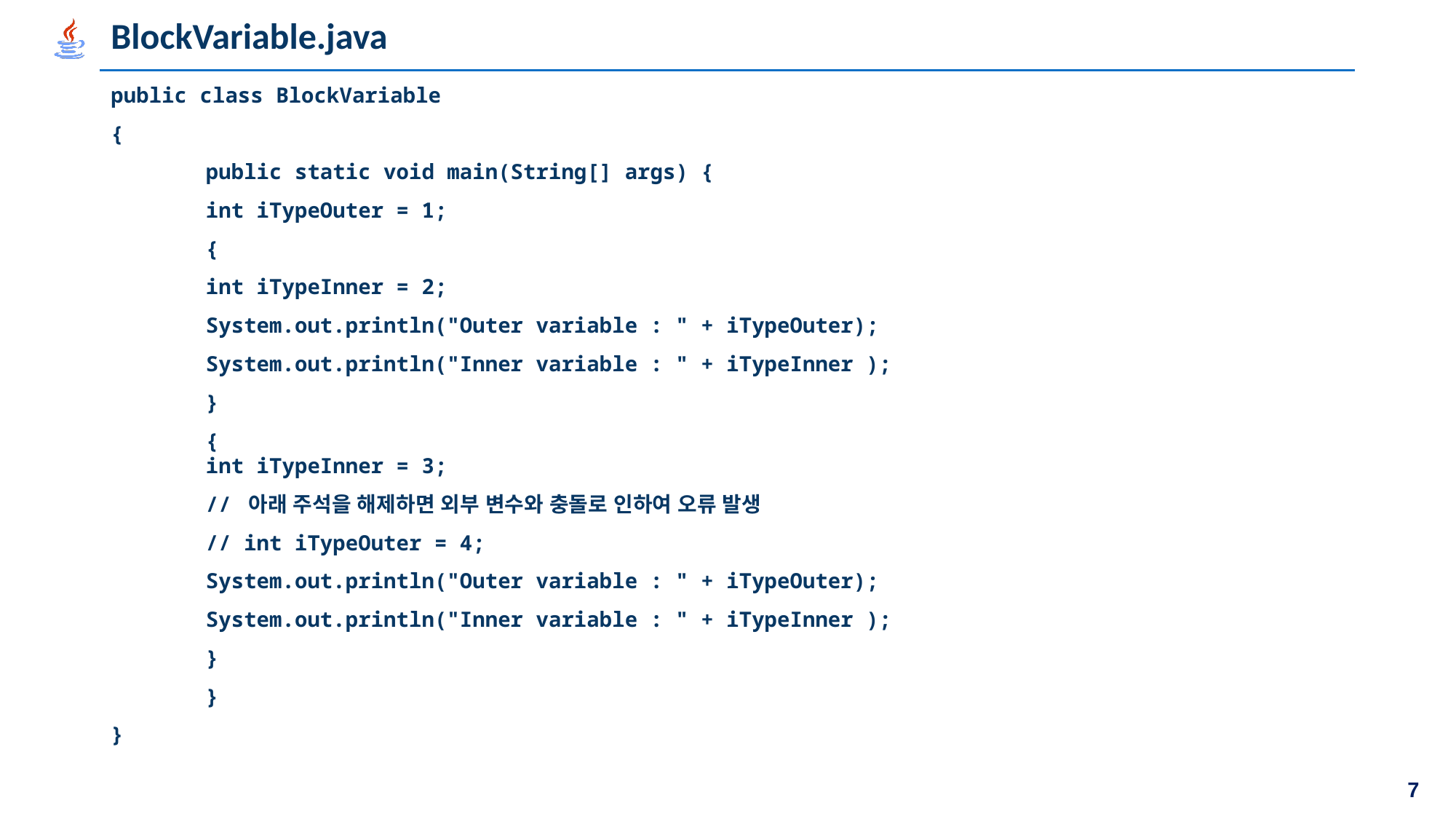

# BlockVariable.java
public class BlockVariable
{
	public static void main(String[] args) {
		int iTypeOuter = 1;
		{
			int iTypeInner = 2;
			System.out.println("Outer variable : " + iTypeOuter);
			System.out.println("Inner variable : " + iTypeInner );
		}
		{
			int iTypeInner = 3;
			// 아래 주석을 해제하면 외부 변수와 충돌로 인하여 오류 발생
			// int iTypeOuter = 4;
			System.out.println("Outer variable : " + iTypeOuter);
			System.out.println("Inner variable : " + iTypeInner );
		}
	}
}

7